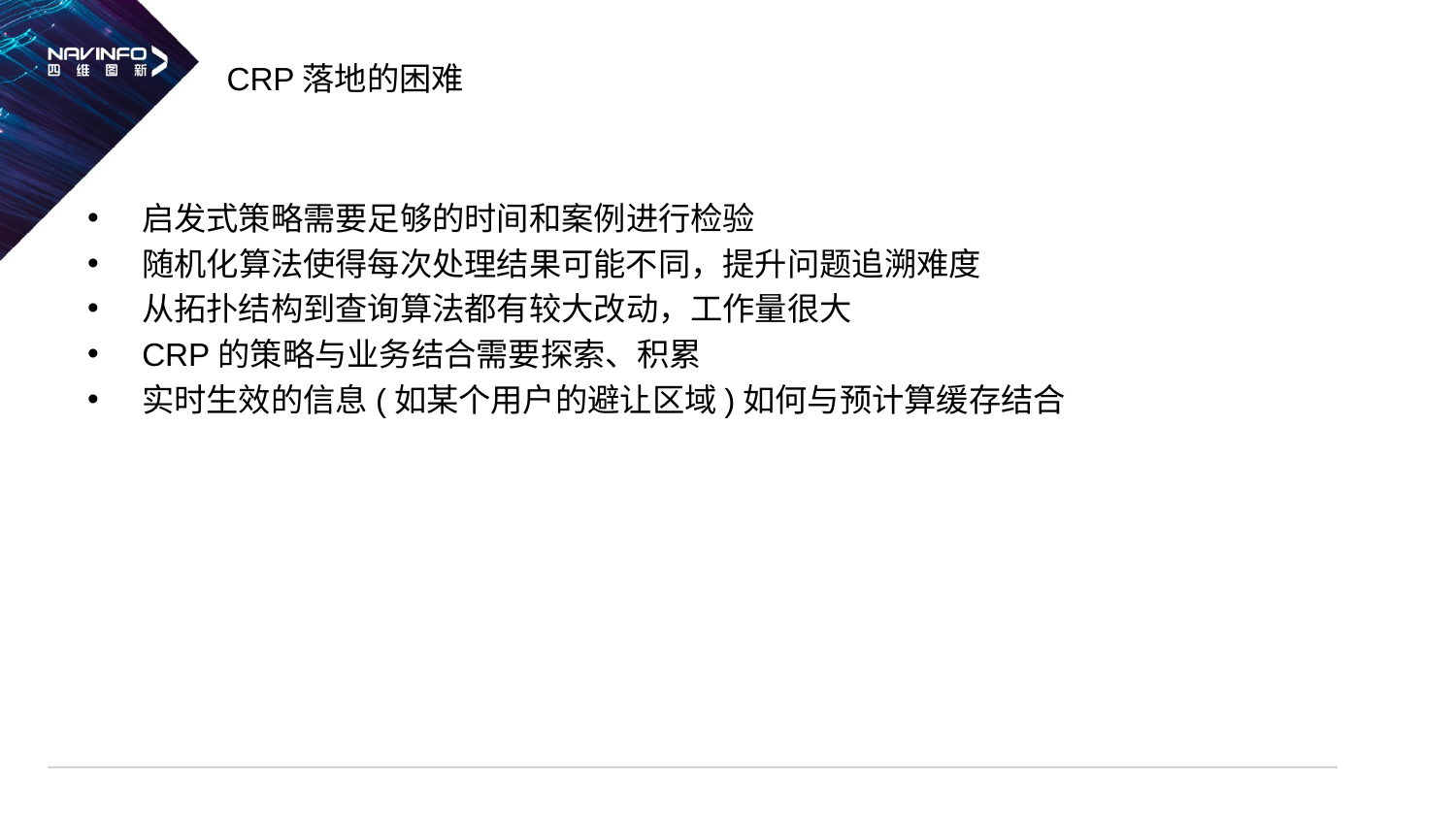

# CRP落地的困难
启发式策略需要足够的时间和案例进行检验
随机化算法使得每次处理结果可能不同，提升问题追溯难度
从拓扑结构到查询算法都有较大改动，工作量很大
CRP的策略与业务结合需要探索、积累
实时生效的信息(如某个用户的避让区域)如何与预计算缓存结合